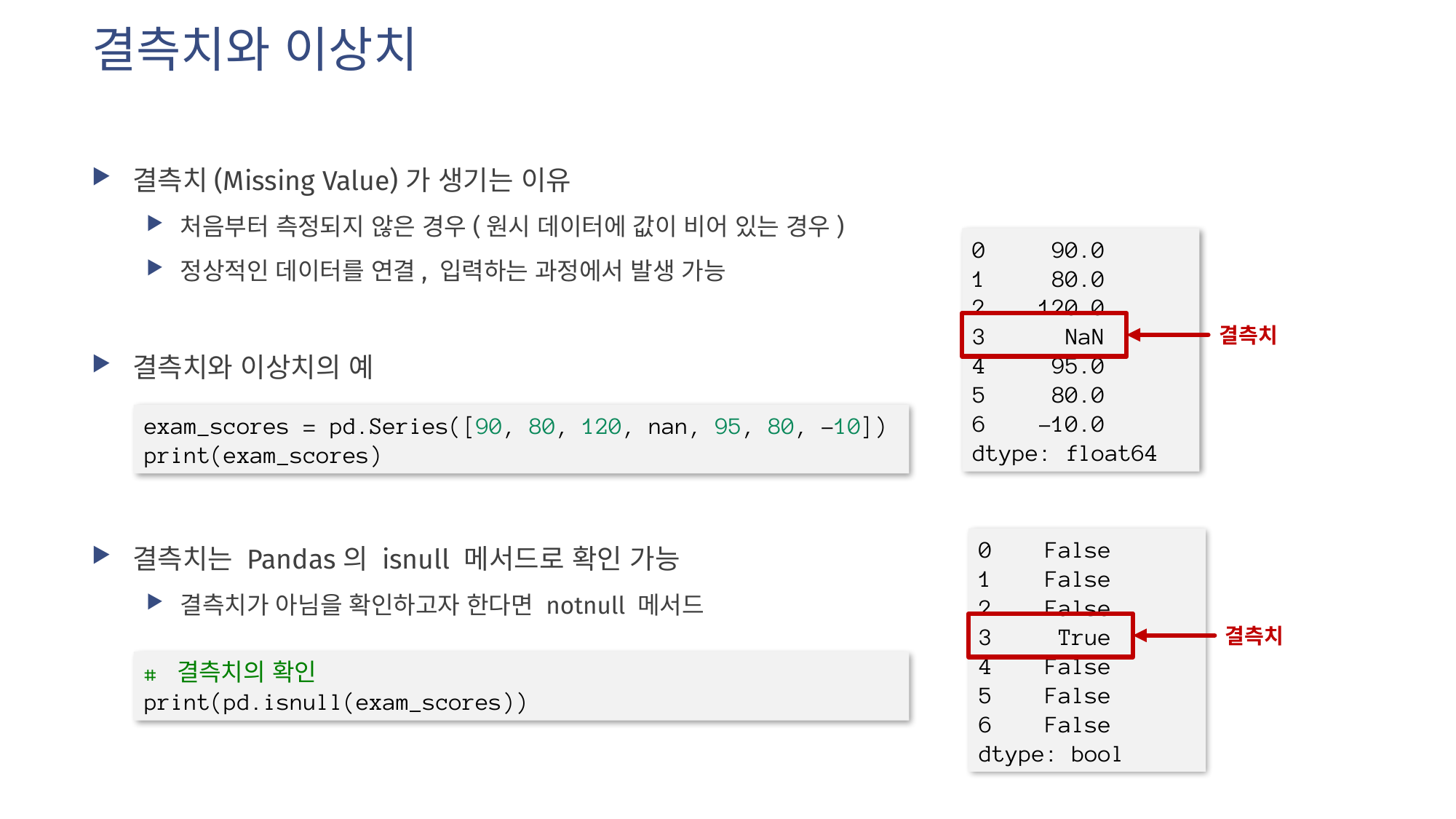

# 결측치와 이상치
결측치(Missing Value)가 생기는 이유
처음부터 측정되지 않은 경우(원시 데이터에 값이 비어 있는 경우)
정상적인 데이터를 연결, 입력하는 과정에서 발생 가능

결측치와 이상치의 예

결측치는 Pandas의 isnull 메서드로 확인 가능
결측치가 아님을 확인하고자 한다면 notnull 메서드
0     90.0
1     80.0
2    120.0
3      NaN
4     95.0
5     80.0
6    -10.0
dtype: float64

결측치
exam_scores = pd.Series([90, 80, 120, nan, 95, 80, -10])
print(exam_scores)
0    False
1    False
2    False
3     True
4    False
5    False
6    False
dtype: bool

결측치
# 결측치의 확인
print(pd.isnull(exam_scores))